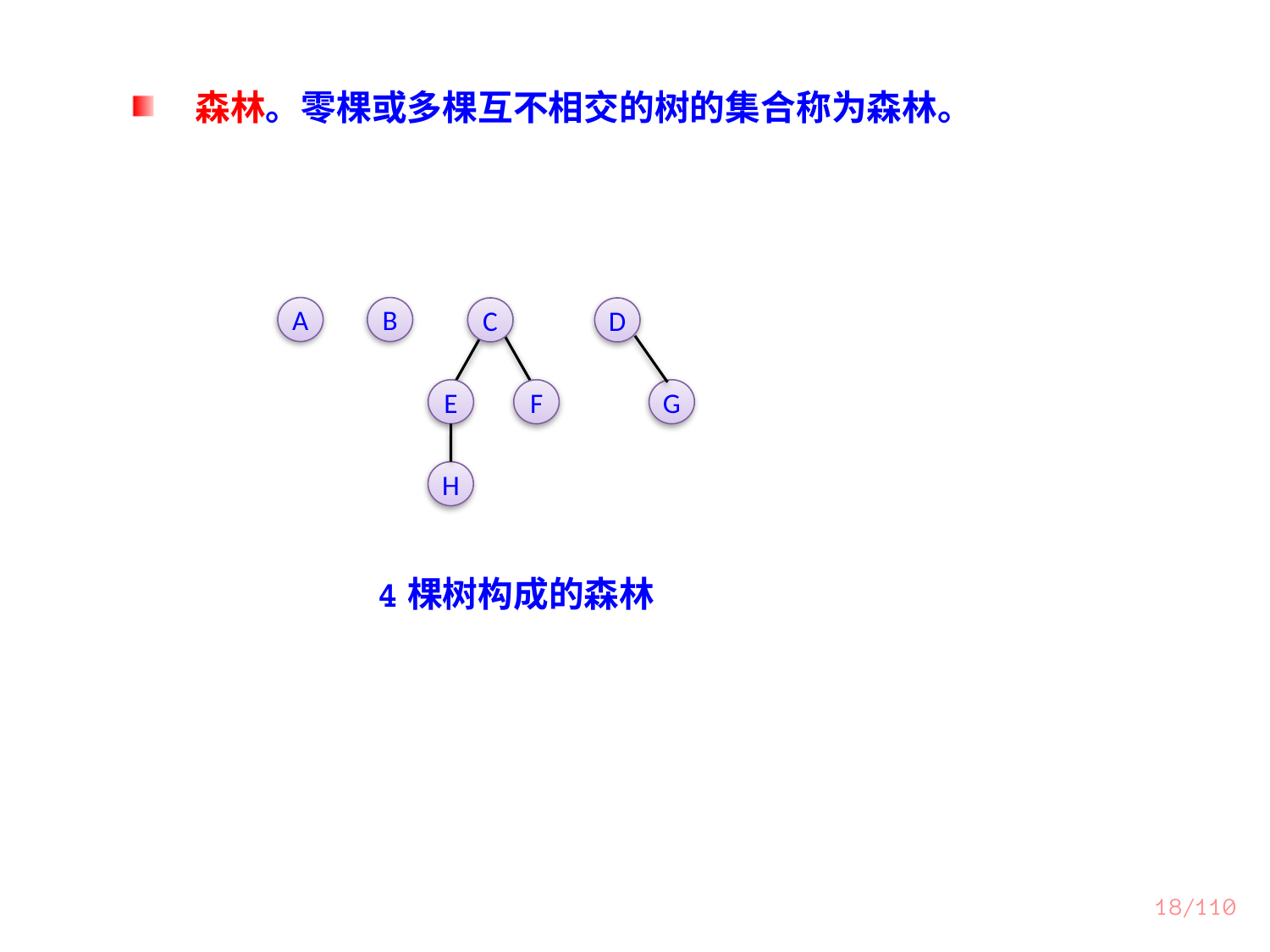

森林。零棵或多棵互不相交的树的集合称为森林。
A
B
C
D

E
F
G
H
4棵树构成的森林
18/110